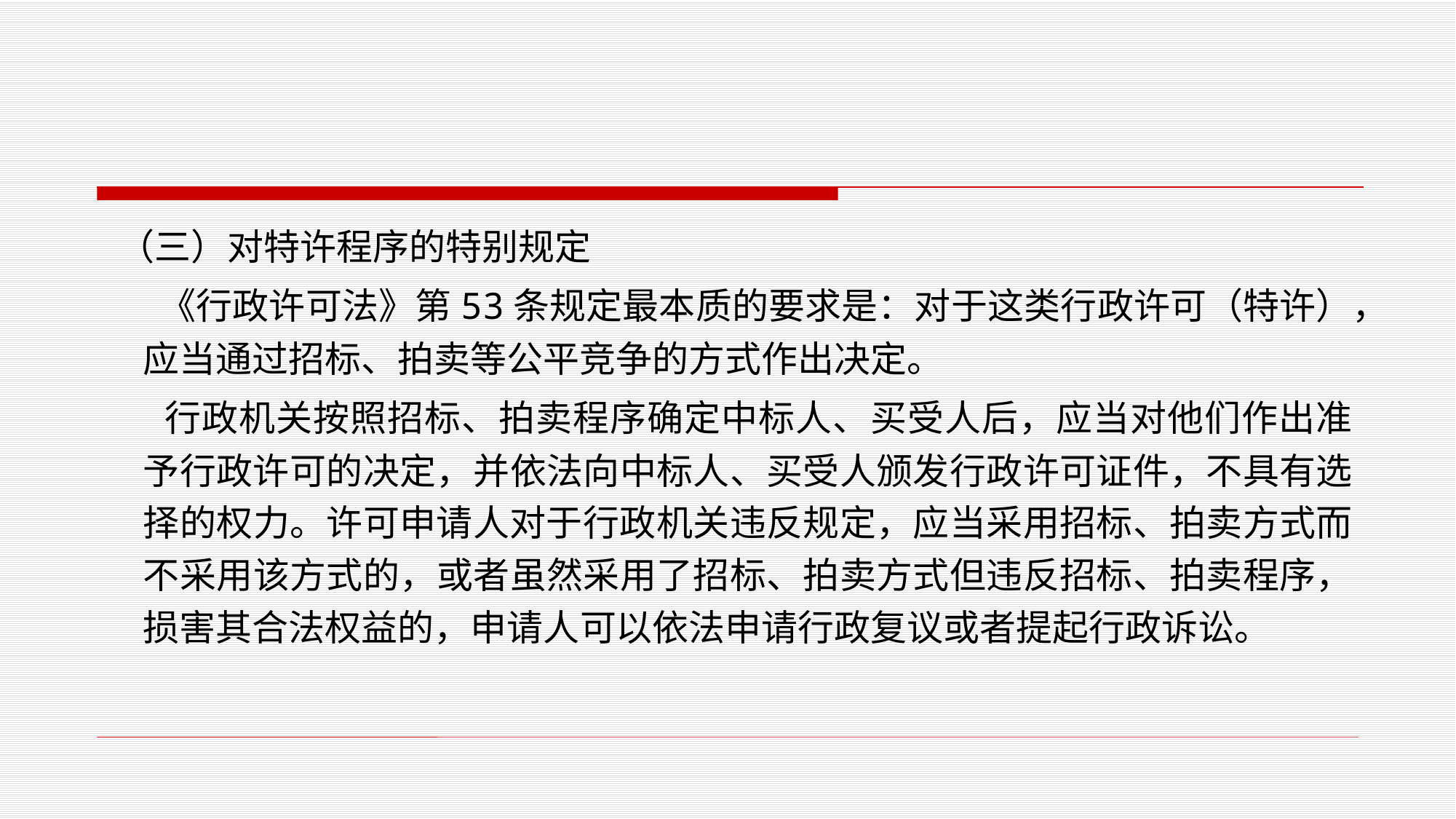

#
 （三）对特许程序的特别规定
      《行政许可法》第53条规定最本质的要求是：对于这类行政许可（特许），应当通过招标、拍卖等公平竞争的方式作出决定。
      行政机关按照招标、拍卖程序确定中标人、买受人后，应当对他们作出准予行政许可的决定，并依法向中标人、买受人颁发行政许可证件，不具有选择的权力。许可申请人对于行政机关违反规定，应当采用招标、拍卖方式而不采用该方式的，或者虽然采用了招标、拍卖方式但违反招标、拍卖程序，损害其合法权益的，申请人可以依法申请行政复议或者提起行政诉讼。